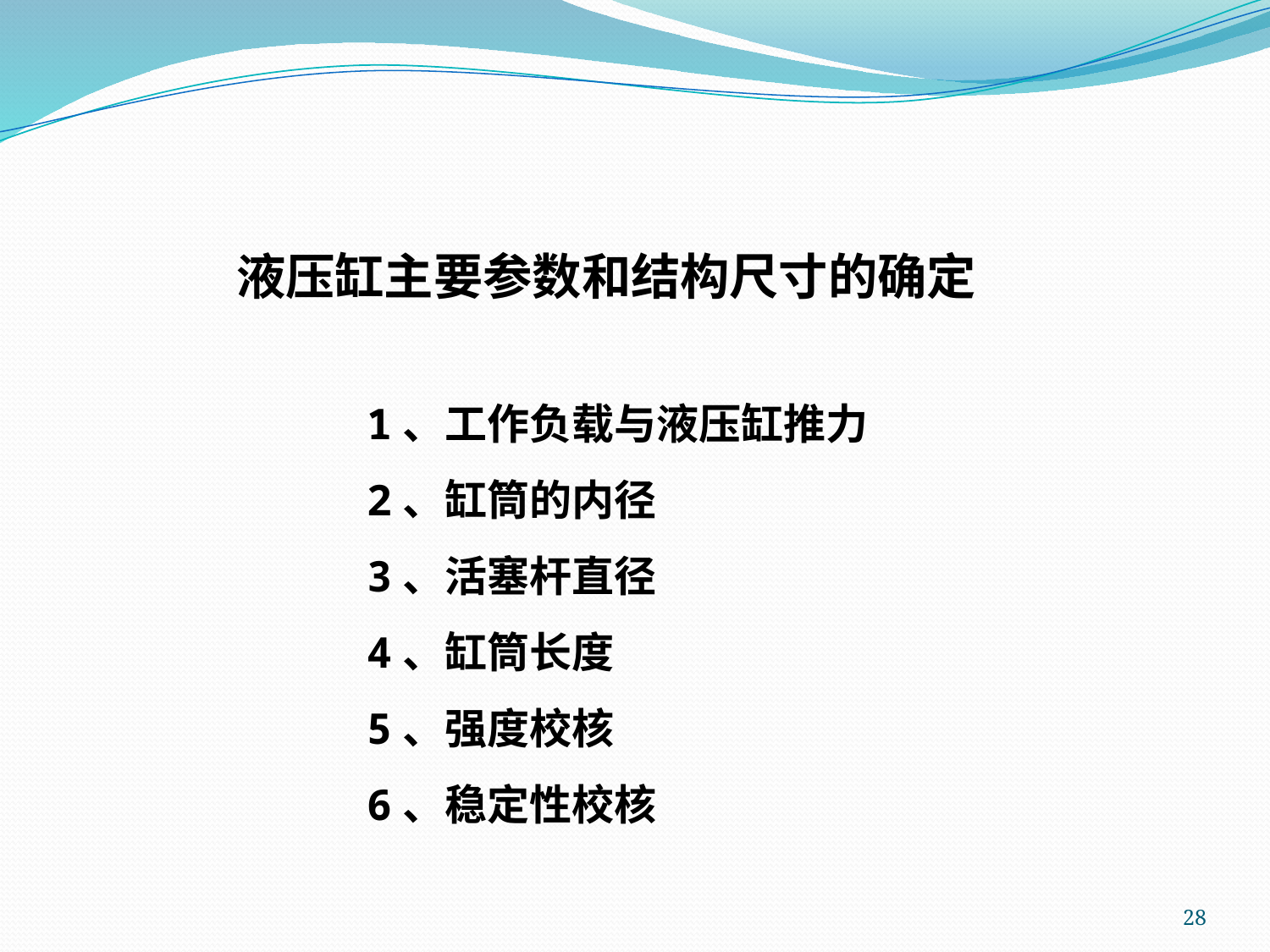

液压缸主要参数和结构尺寸的确定
1、工作负载与液压缸推力
2、缸筒的内径
3、活塞杆直径
4、缸筒长度
5、强度校核
6、稳定性校核
28